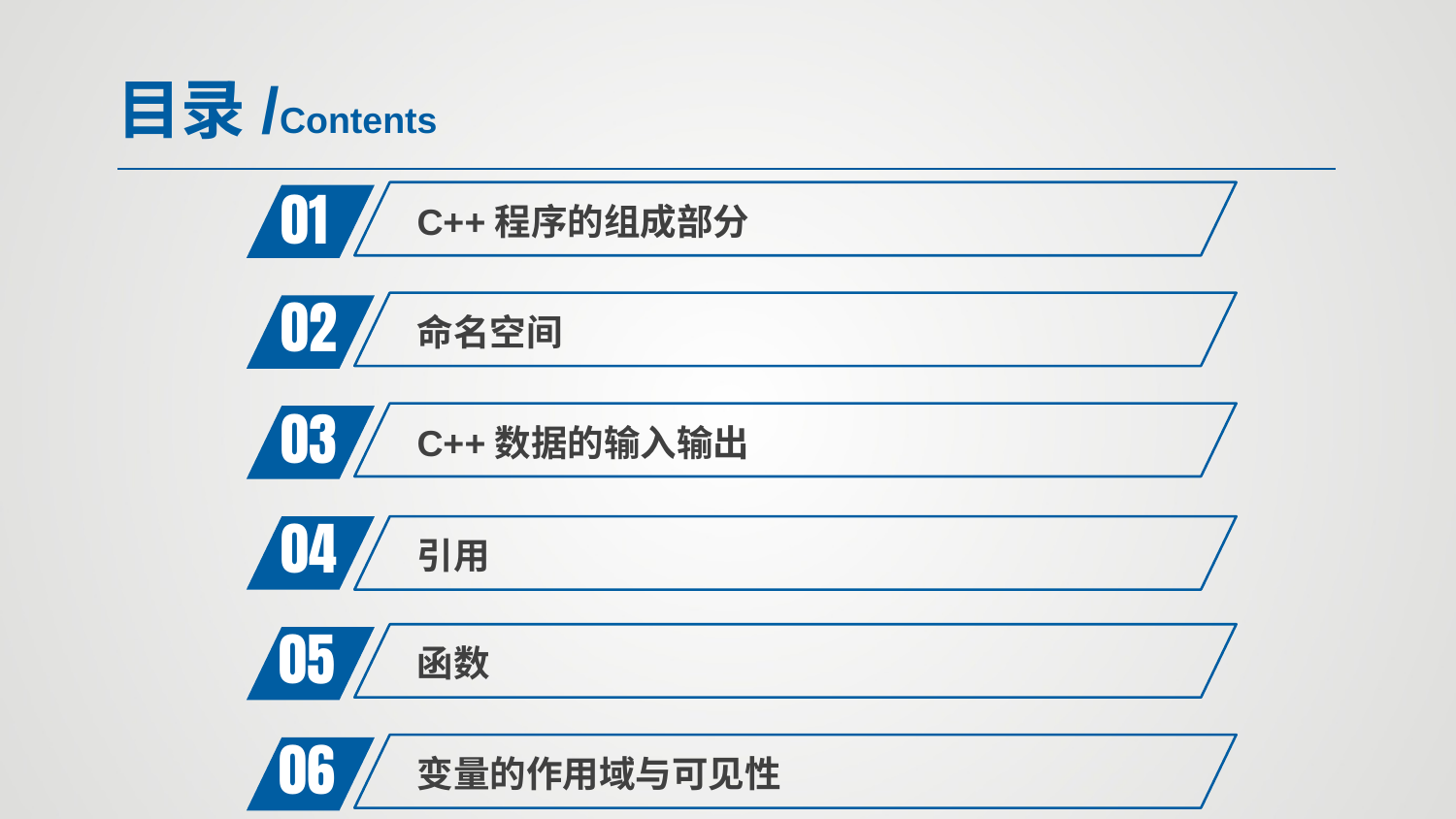

目录/Contents
01

C++程序的组成部分
02

命名空间
03

C++数据的输入输出
04

引用
05

函数
06

变量的作用域与可见性